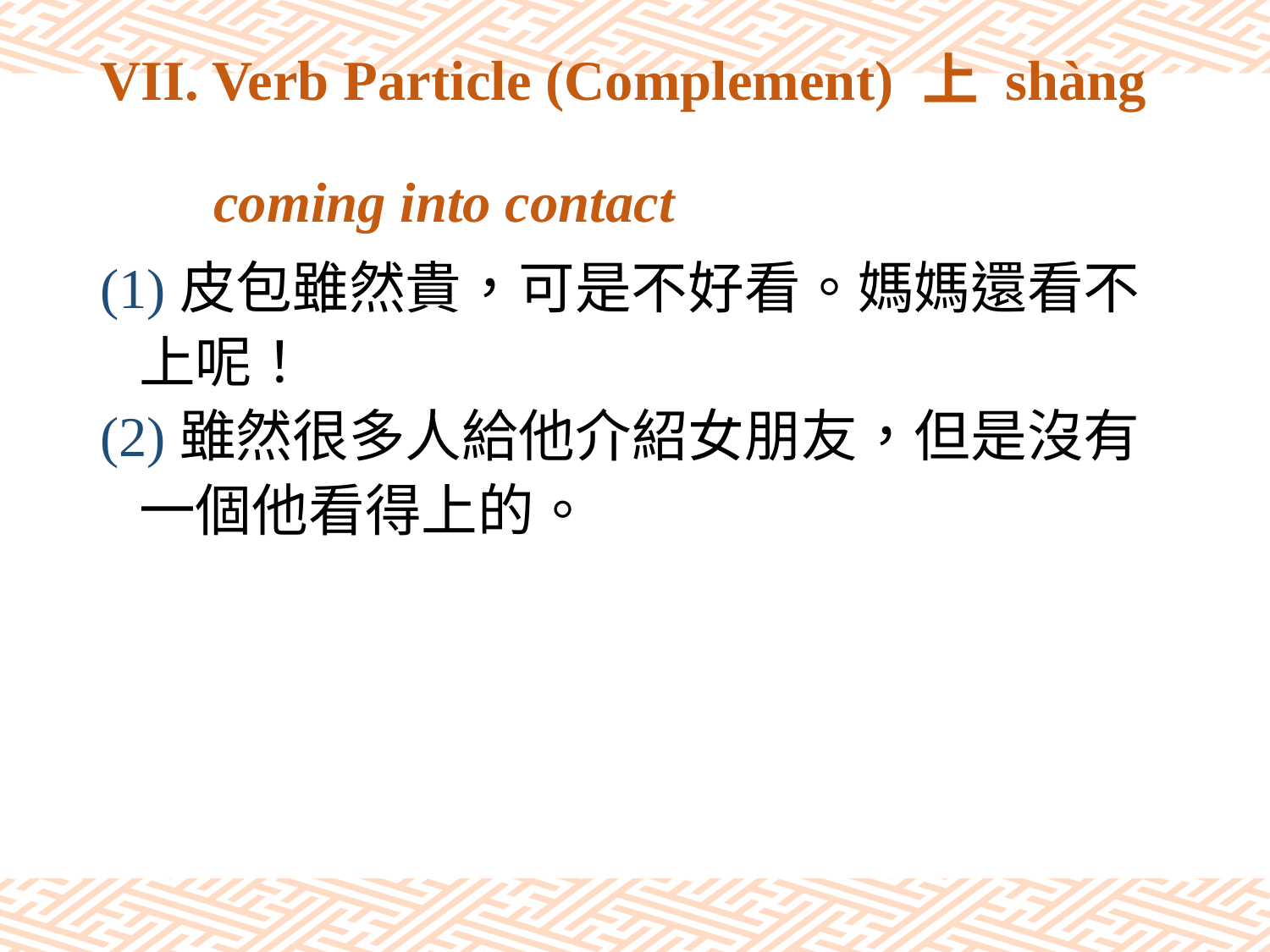

# VII. Verb Particle (Complement) 上 shàng coming into contact
(1)皮包雖然貴，可是不好看。媽媽還看不
  上呢！
(2)雖然很多人給他介紹女朋友，但是沒有
  一個他看得上的。